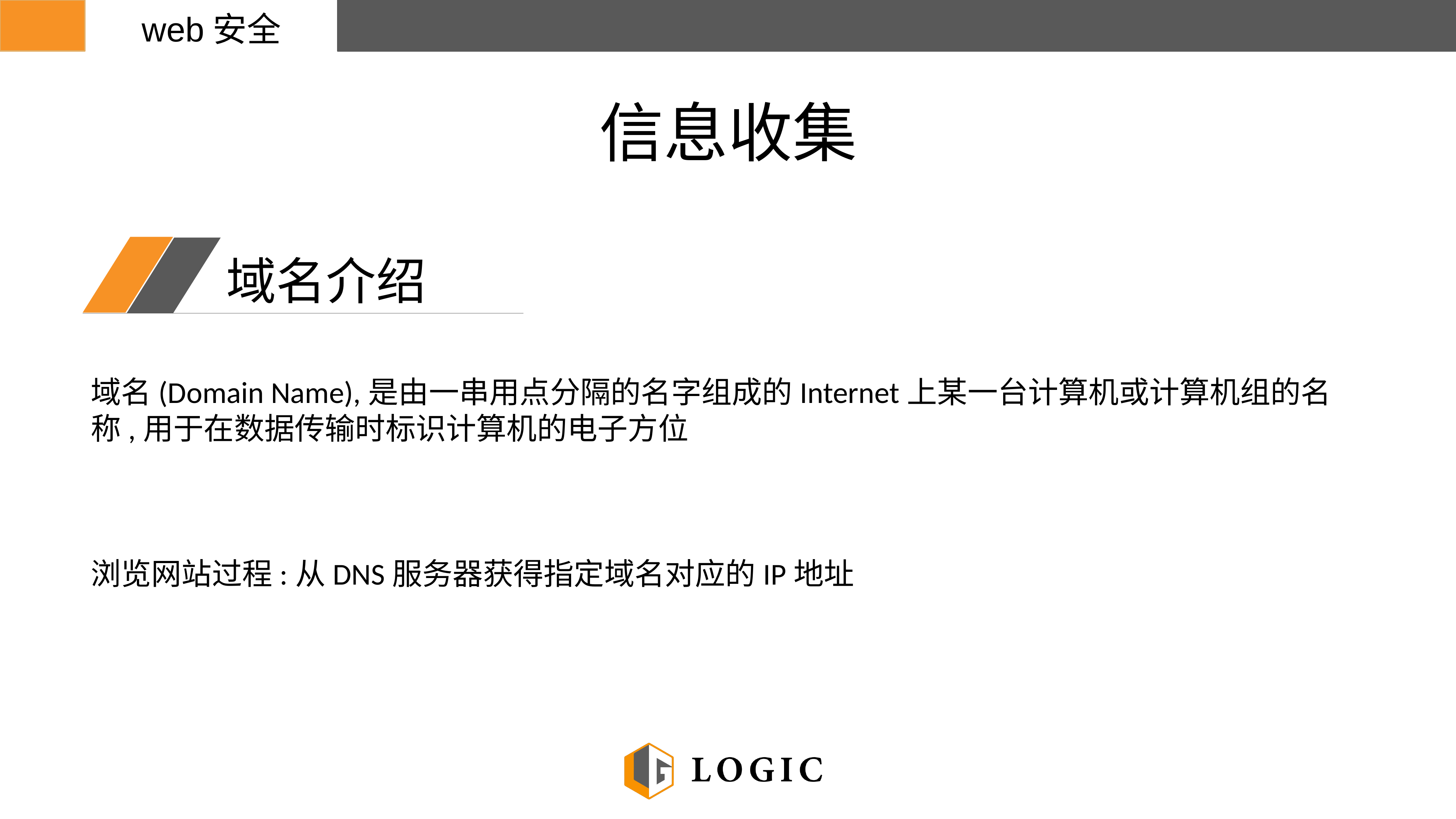

web安全
信息收集

域名介绍
域名(Domain Name),是由一串用点分隔的名字组成的Internet上某一台计算机或计算机组的名称,用于在数据传输时标识计算机的电子方位
浏览网站过程:从DNS服务器获得指定域名对应的IP地址